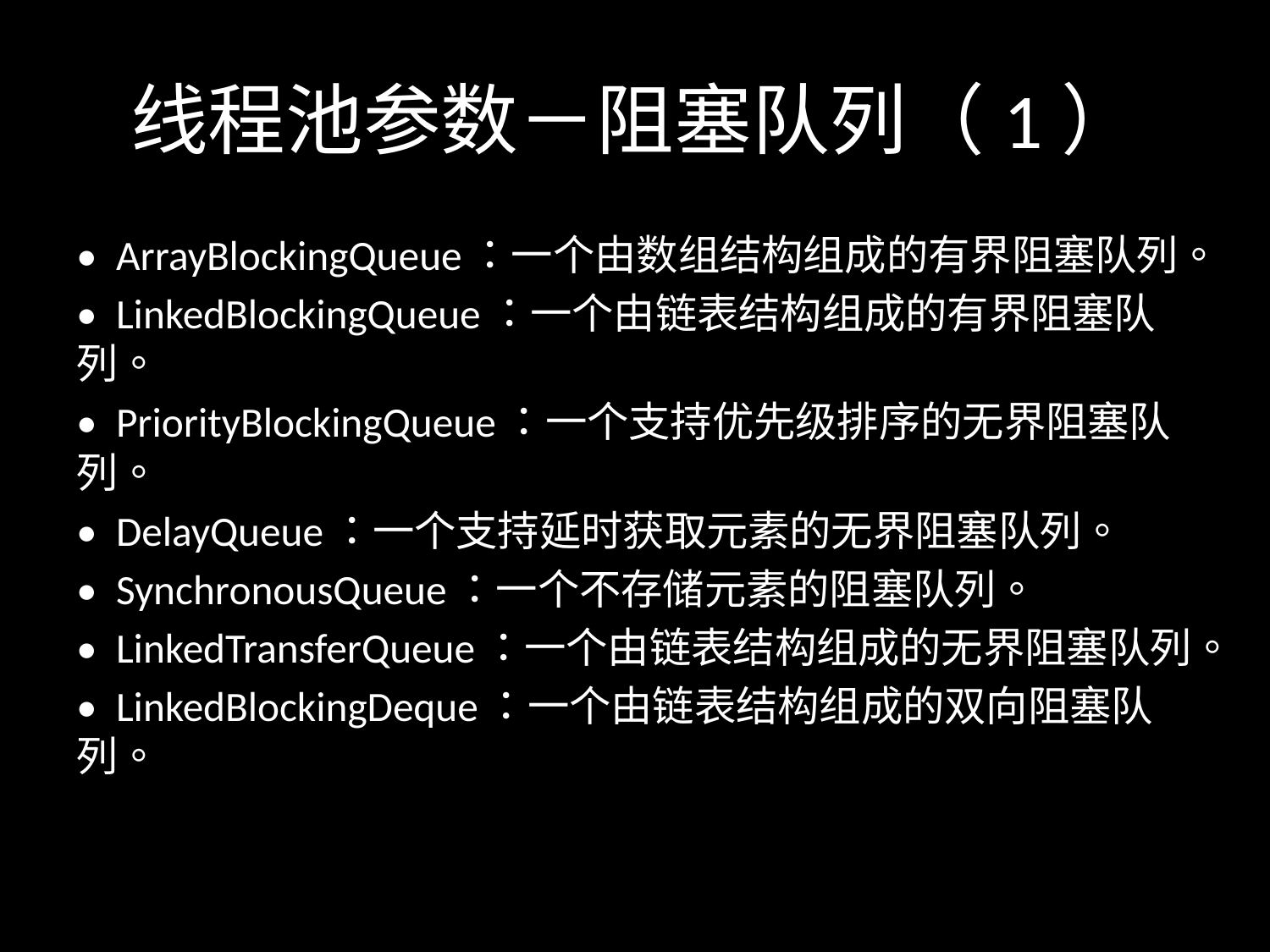

# 线程池参数－阻塞队列（1）
•  ArrayBlockingQueue：一个由数组结构组成的有界阻塞队列。
•  LinkedBlockingQueue：一个由链表结构组成的有界阻塞队列。
•  PriorityBlockingQueue：一个支持优先级排序的无界阻塞队列。
•  DelayQueue：一个支持延时获取元素的无界阻塞队列。
•  SynchronousQueue：一个不存储元素的阻塞队列。
•  LinkedTransferQueue：一个由链表结构组成的无界阻塞队列。
•  LinkedBlockingDeque：一个由链表结构组成的双向阻塞队列。